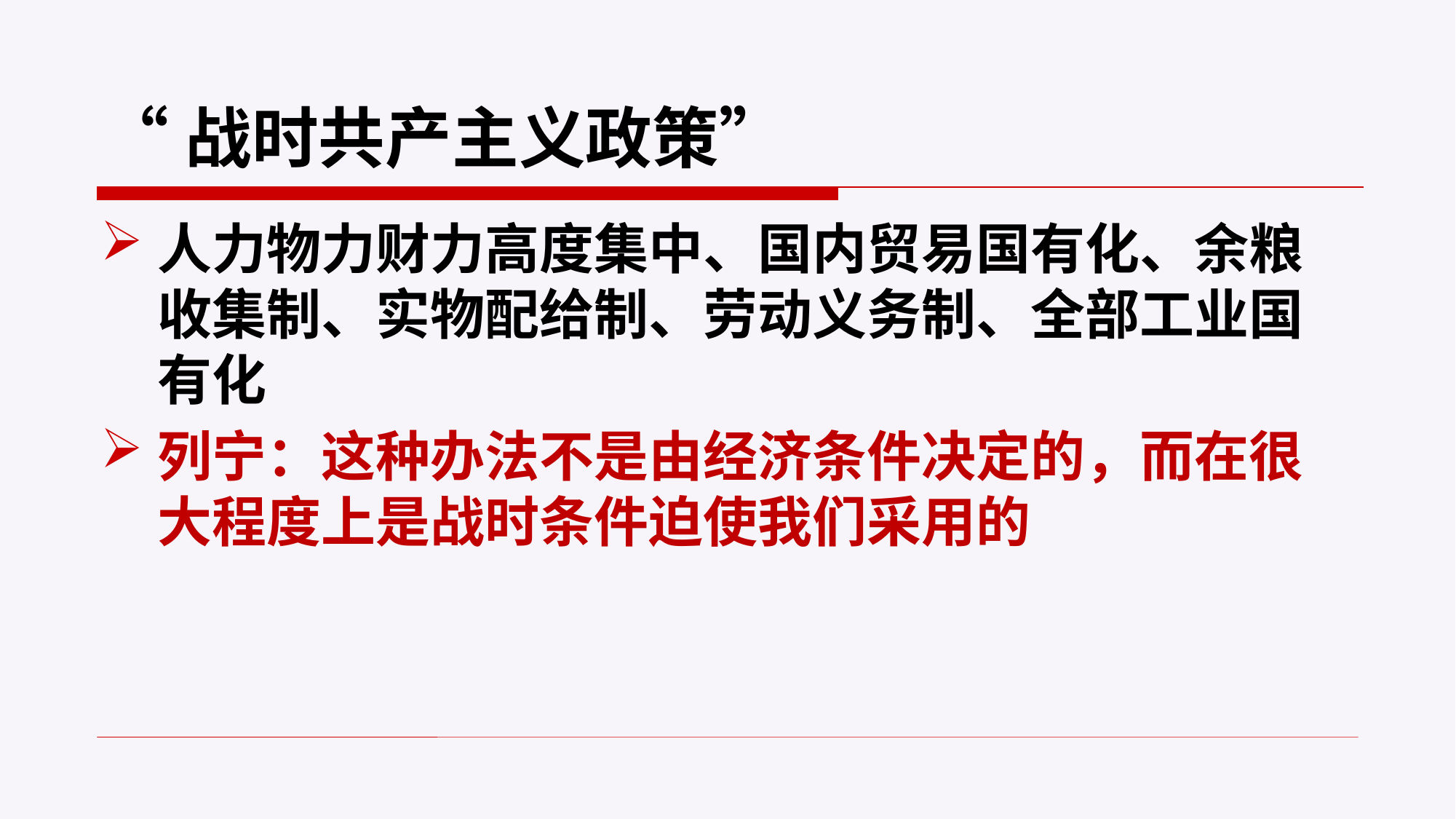

# “战时共产主义政策”
人力物力财力高度集中、国内贸易国有化、余粮收集制、实物配给制、劳动义务制、全部工业国有化
列宁：这种办法不是由经济条件决定的，而在很大程度上是战时条件迫使我们采用的